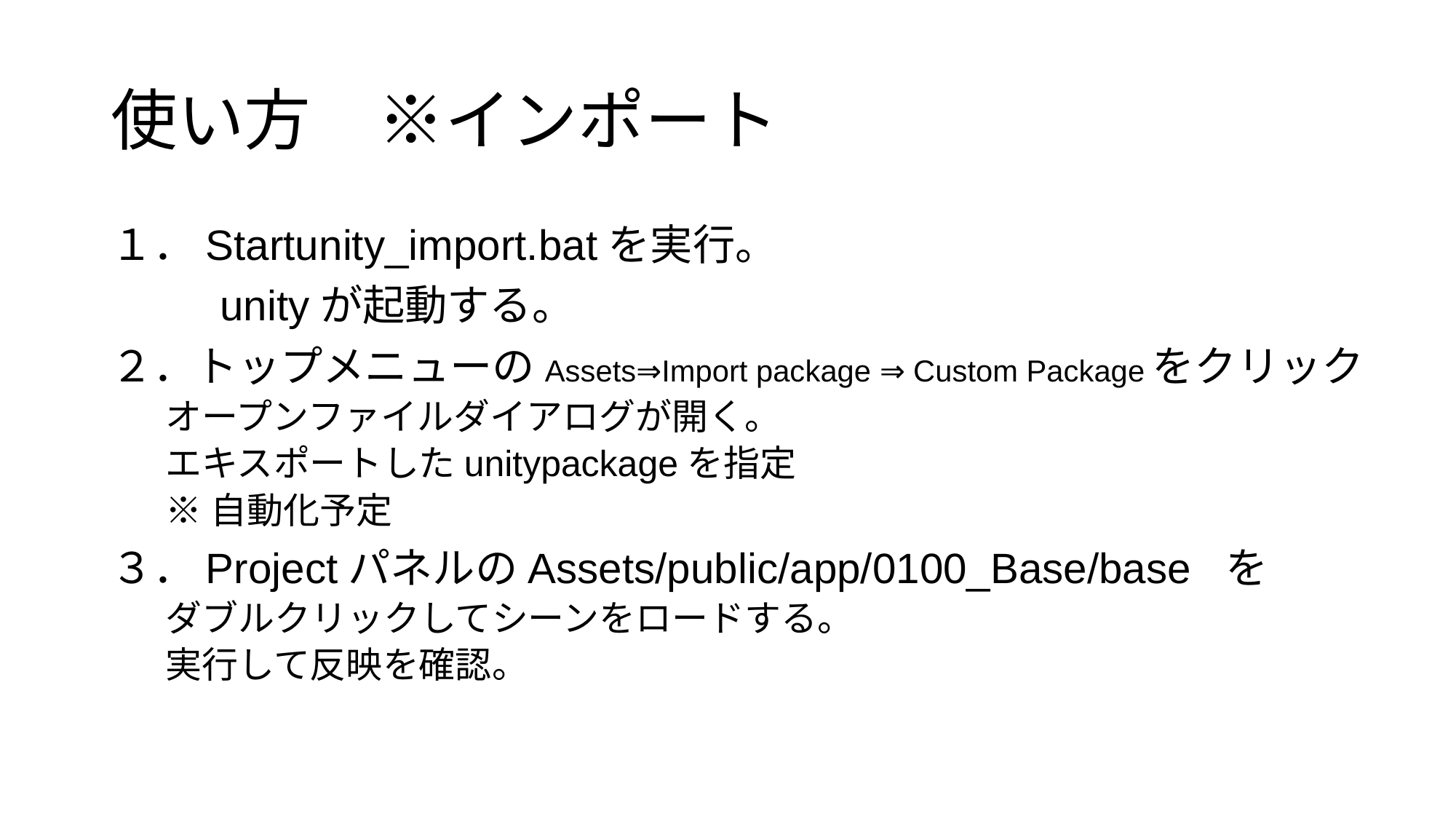

# 使い方　※インポート
１．Startunity_import.batを実行。
	unityが起動する。
２．トップメニューのAssets⇒Import package ⇒ Custom Packageをクリック
オープンファイルダイアログが開く。
エキスポートしたunitypackageを指定
※自動化予定
３．ProjectパネルのAssets/public/app/0100_Base/base  を
ダブルクリックしてシーンをロードする。
実行して反映を確認。